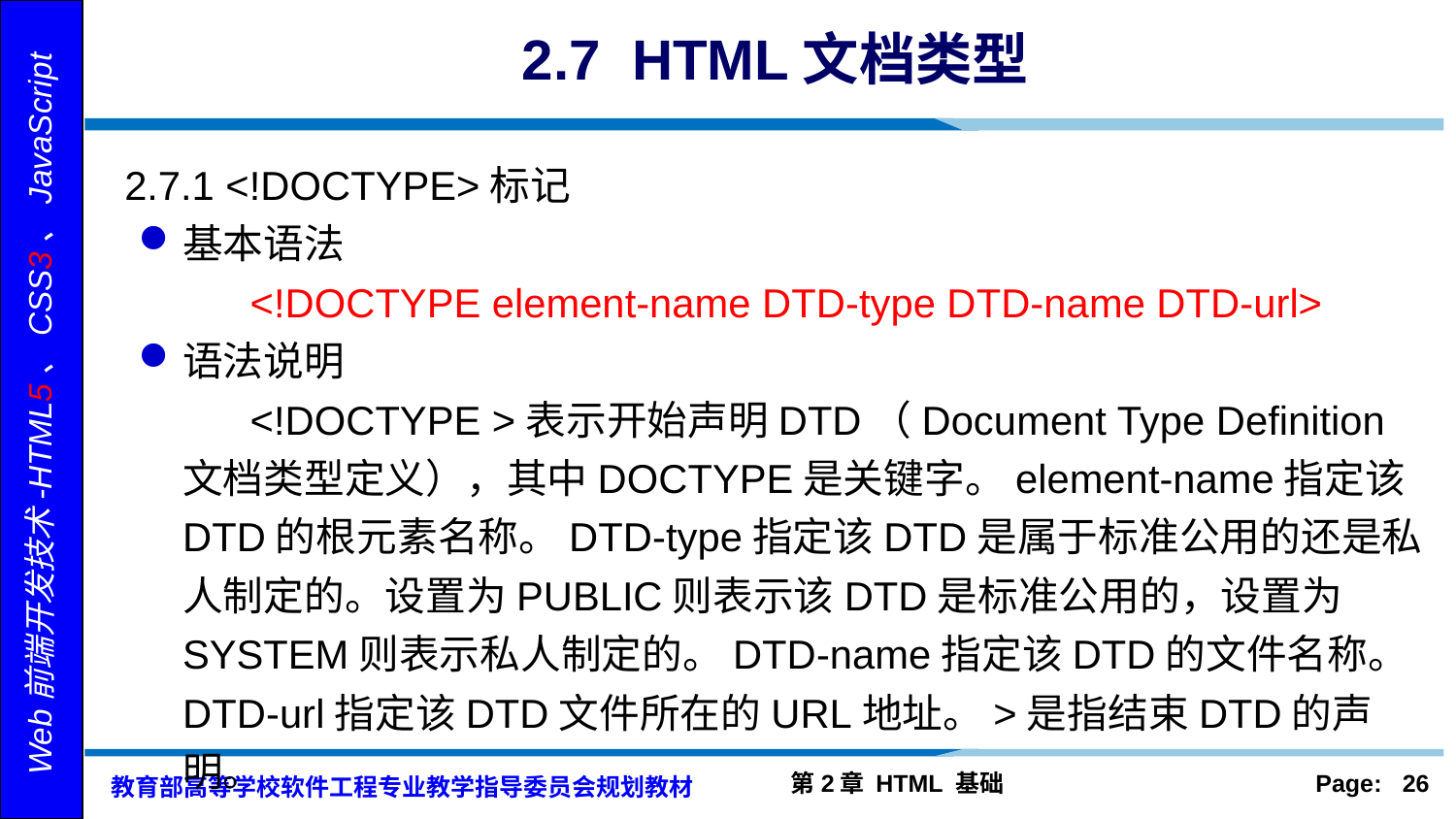

# 2.7  HTML文档类型
2.7.1 <!DOCTYPE>标记
基本语法
          <!DOCTYPE element-name DTD-type DTD-name DTD-url>
语法说明
          <!DOCTYPE >表示开始声明DTD（Document Type Definition文档类型定义），其中DOCTYPE是关键字。element-name指定该DTD的根元素名称。DTD-type指定该DTD是属于标准公用的还是私人制定的。设置为PUBLIC则表示该DTD是标准公用的，设置为SYSTEM则表示私人制定的。DTD-name指定该DTD的文件名称。DTD-url指定该DTD文件所在的URL地址。>是指结束DTD的声明。